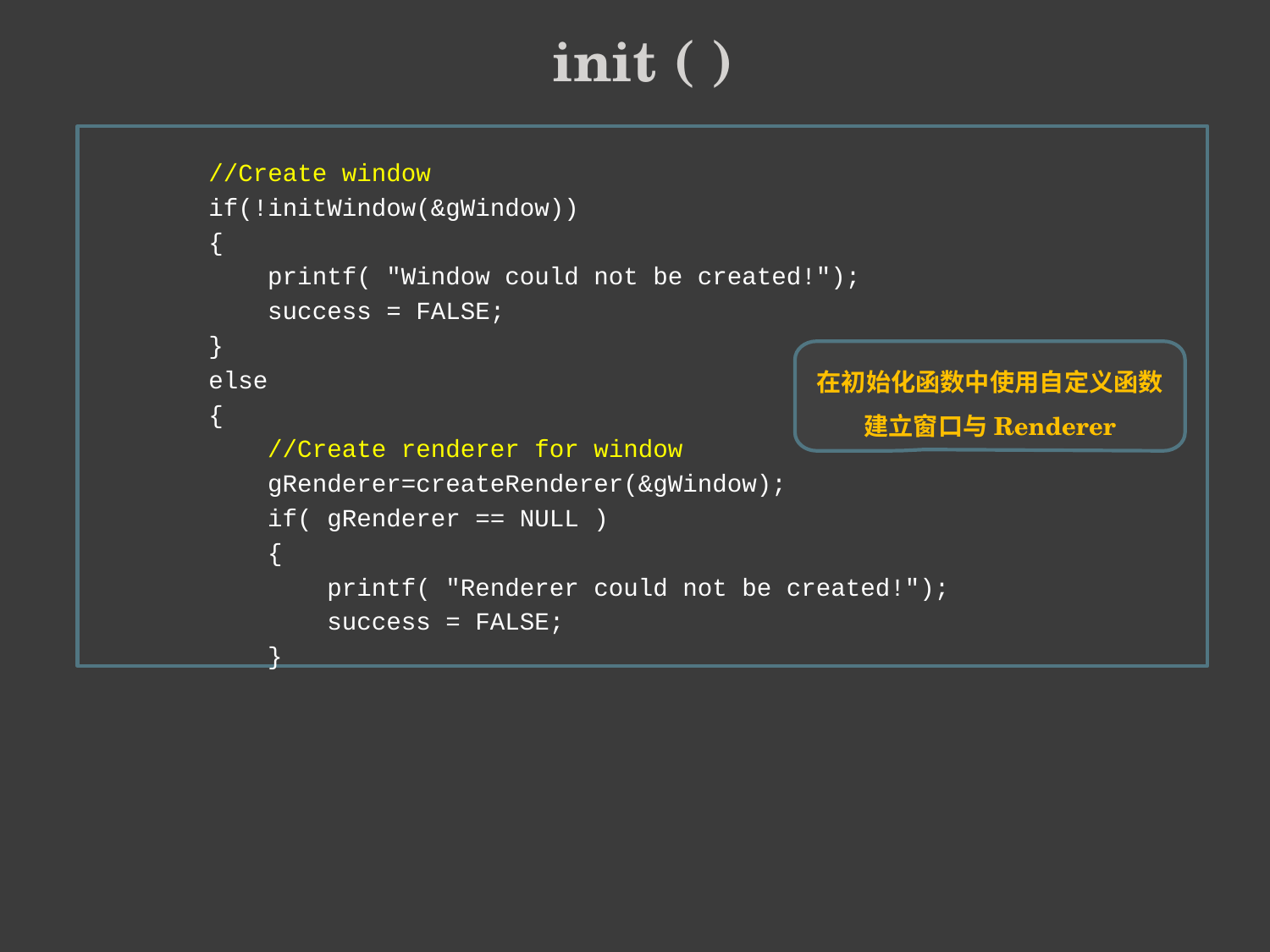

init ( )

        //Create window
        if(!initWindow(&gWindow))
        {
            printf( "Window could not be created!");
            success = FALSE;
        }
        else
        {
            //Create renderer for window
            gRenderer=createRenderer(&gWindow);
            if( gRenderer == NULL )
            {
                printf( "Renderer could not be created!");
                success = FALSE;
            }
在初始化函数中使用自定义函数建立窗口与Renderer